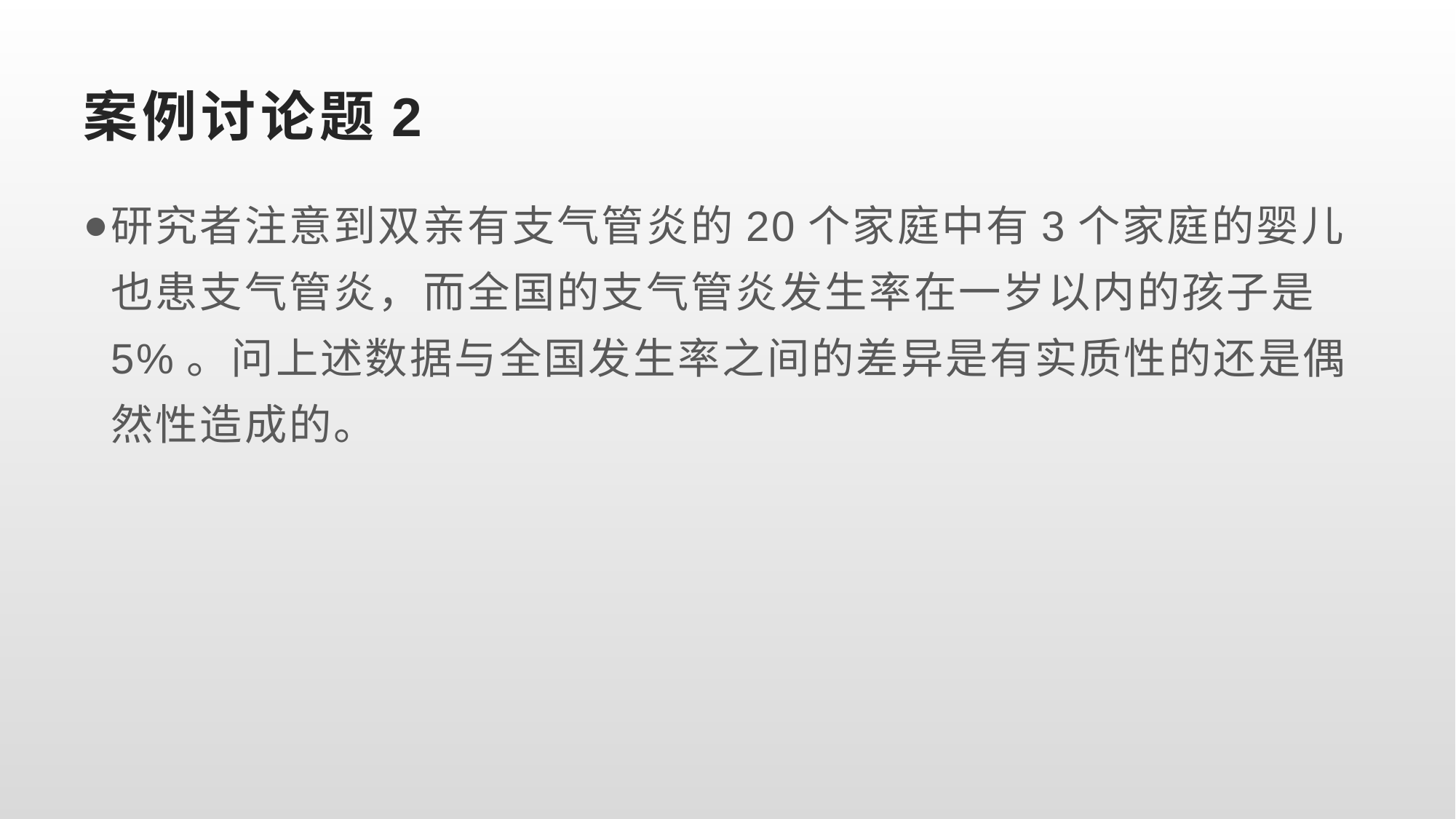

# 案例讨论题2
研究者注意到双亲有支气管炎的20个家庭中有3个家庭的婴儿也患支气管炎，而全国的支气管炎发生率在一岁以内的孩子是5%。问上述数据与全国发生率之间的差异是有实质性的还是偶然性造成的。